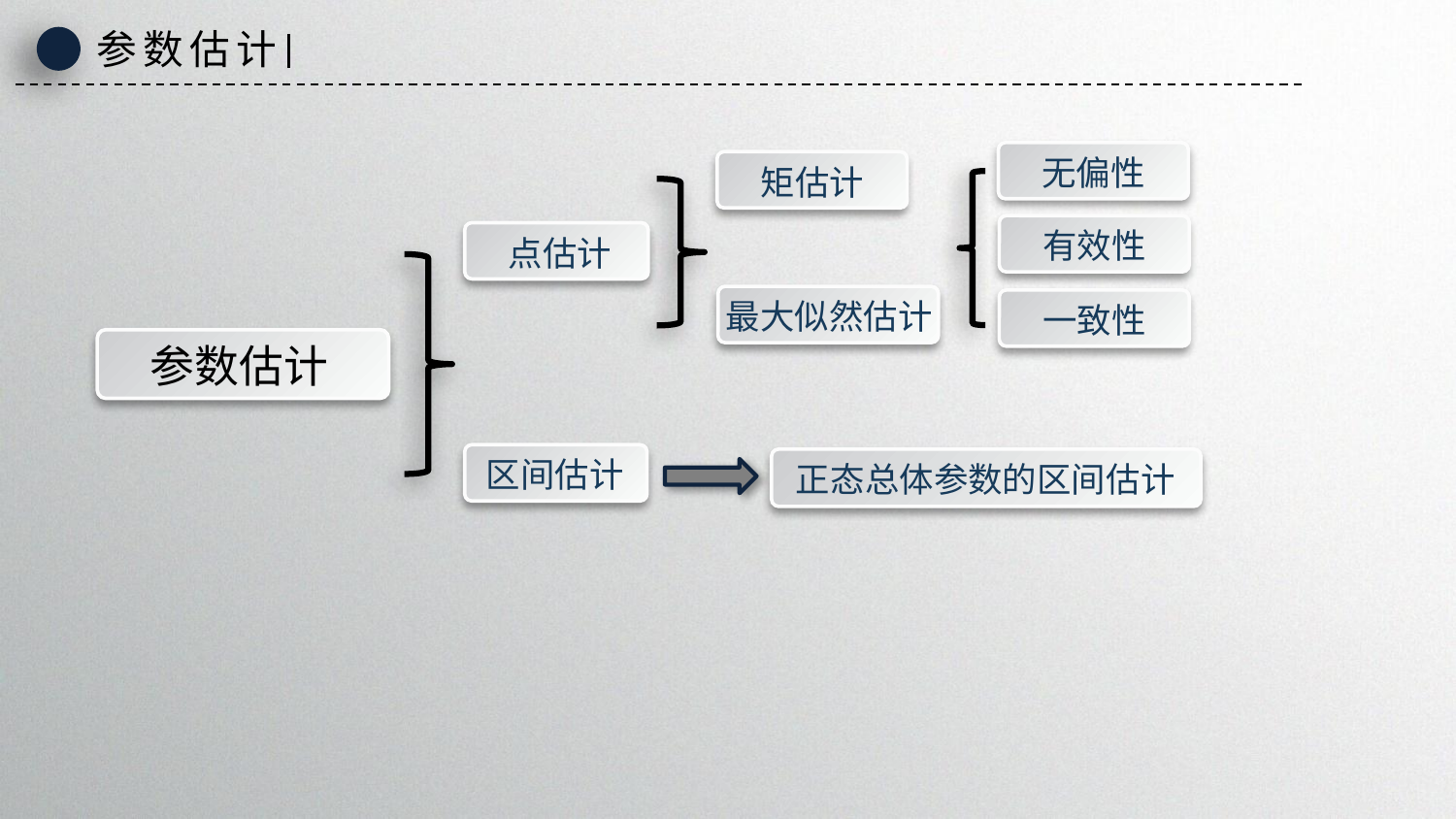

参数估计

无偏性

矩估计

有效性

点估计

最大似然估计
一致性

参数估计

区间估计

正态总体参数的区间估计